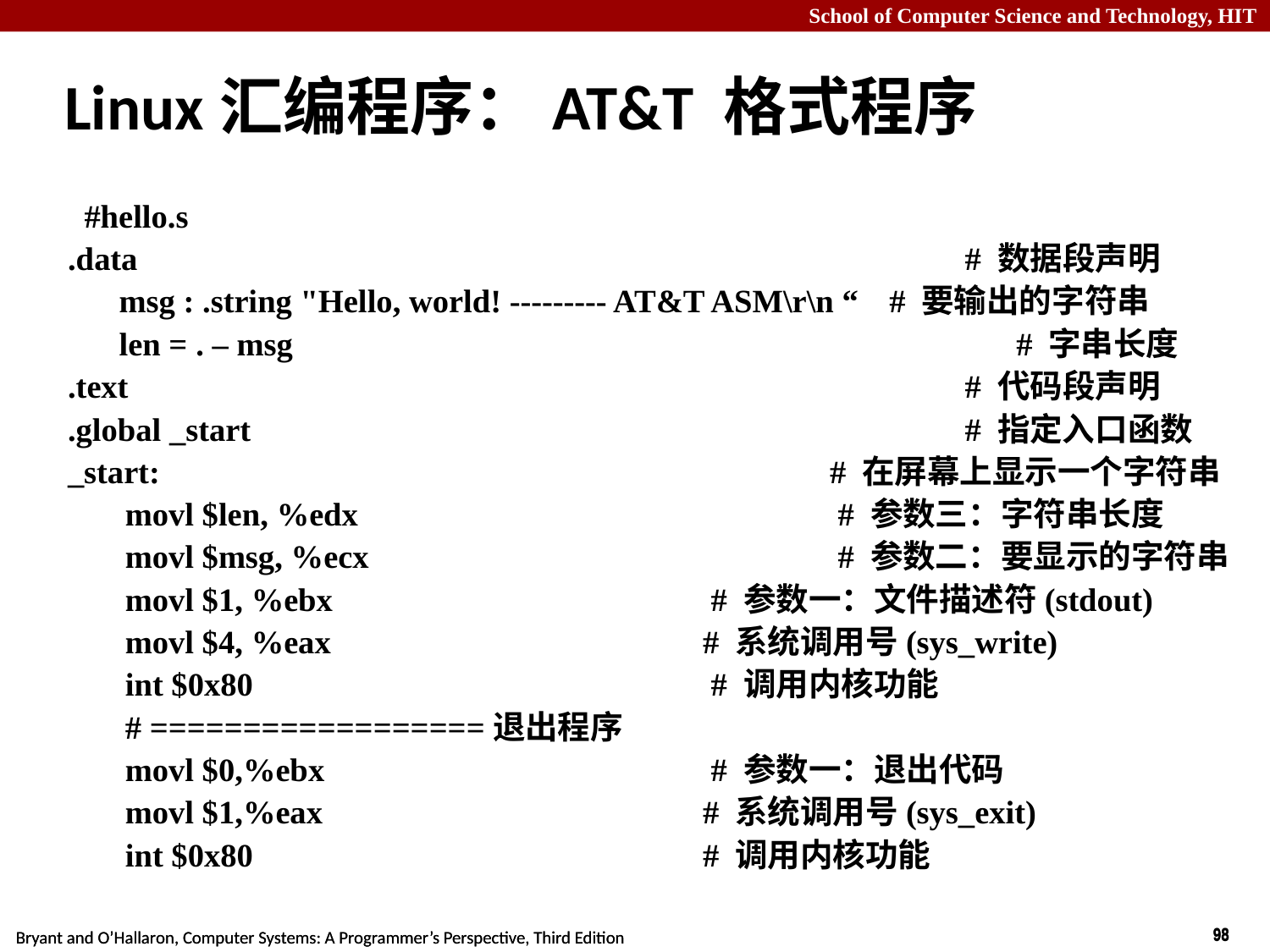

# Linux汇编程序：AT&T 格式程序
  #hello.s
.data							 # 数据段声明
msg : .string "Hello, world! --------- AT&T ASM\r\n “	 # 要输出的字符串
len = . – msg						 # 字串长度
.text							 # 代码段声明
.global _start						 # 指定入口函数
_start: 						# 在屏幕上显示一个字符串
movl $len, %edx				 # 参数三：字符串长度
movl $msg, %ecx				 # 参数二：要显示的字符串
movl $1, %ebx			 # 参数一：文件描述符(stdout)
movl $4, %eax 			# 系统调用号(sys_write)
int $0x80				 # 调用内核功能
# ==================退出程序
movl $0,%ebx			 # 参数一：退出代码
movl $1,%eax 			# 系统调用号(sys_exit)
int $0x80 				# 调用内核功能